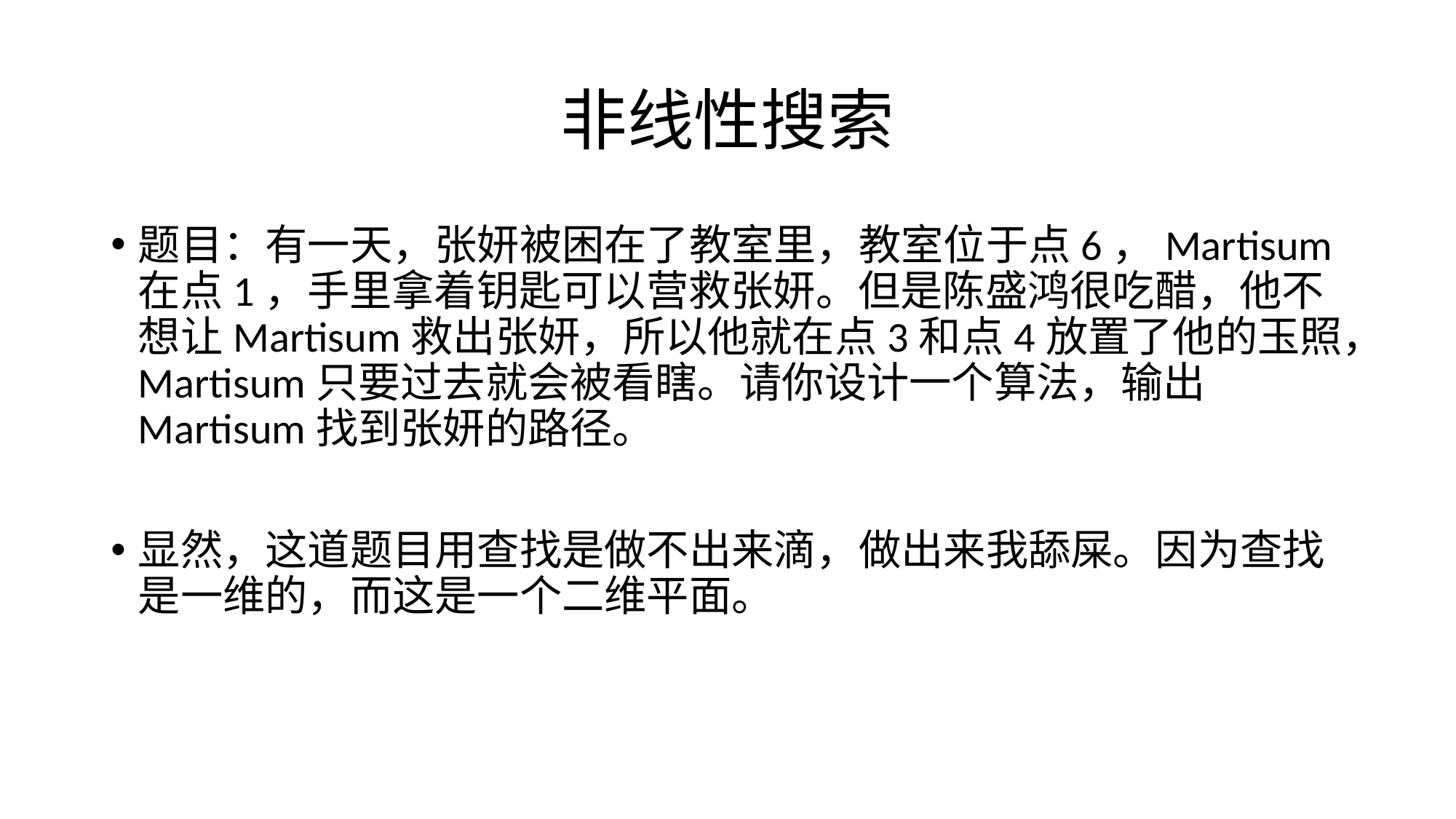

# 非线性搜索
题目：有一天，张妍被困在了教室里，教室位于点6，Martisum在点1，手里拿着钥匙可以营救张妍。但是陈盛鸿很吃醋，他不想让Martisum救出张妍，所以他就在点3和点4放置了他的玉照，Martisum只要过去就会被看瞎。请你设计一个算法，输出Martisum找到张妍的路径。

显然，这道题目用查找是做不出来滴，做出来我舔屎。因为查找是一维的，而这是一个二维平面。